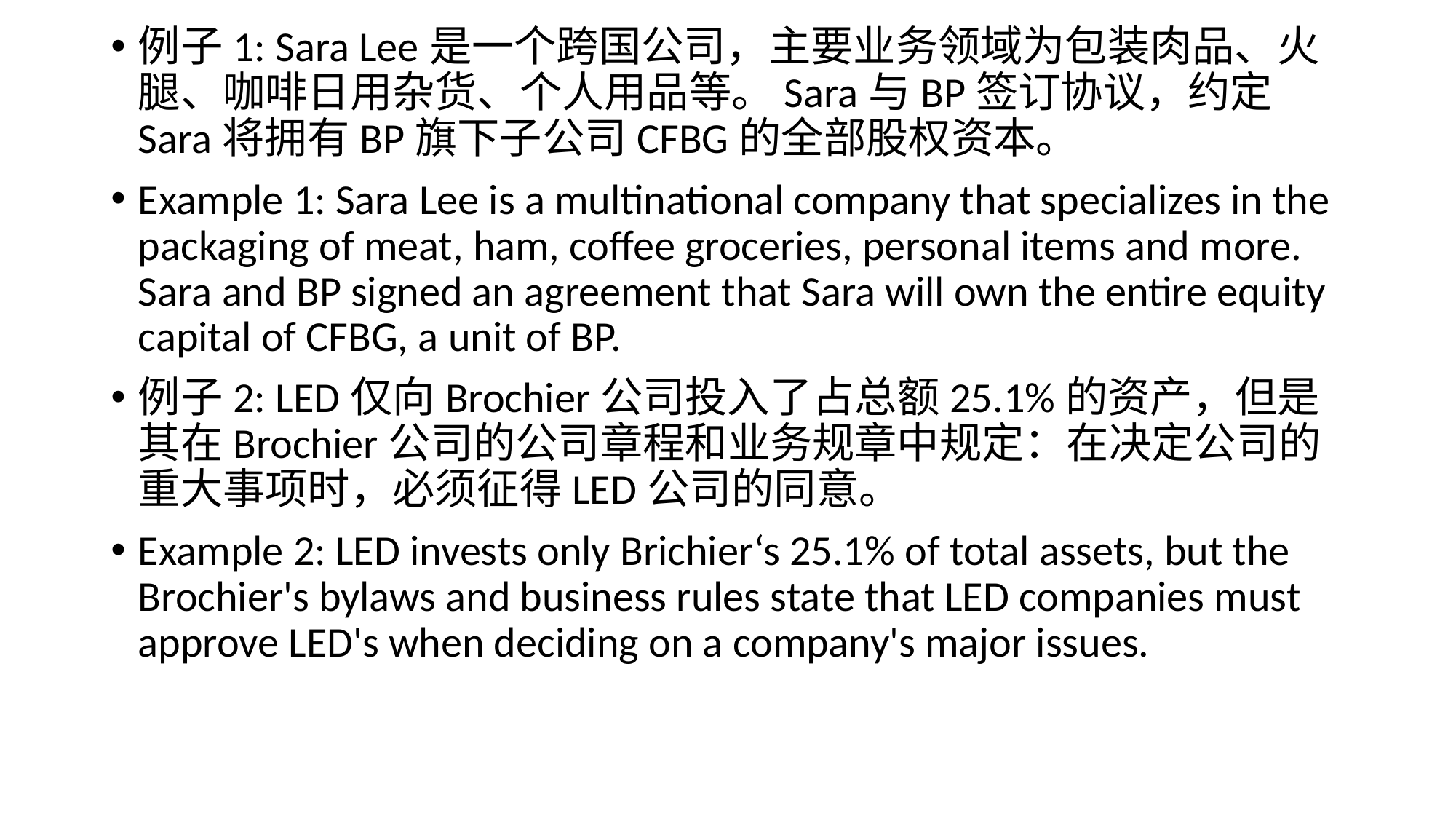

例子1: Sara Lee是一个跨国公司，主要业务领域为包装肉品、火腿、咖啡日用杂货、个人用品等。Sara与BP签订协议，约定Sara将拥有BP旗下子公司CFBG的全部股权资本。
Example 1: Sara Lee is a multinational company that specializes in the packaging of meat, ham, coffee groceries, personal items and more. Sara and BP signed an agreement that Sara will own the entire equity capital of CFBG, a unit of BP.
例子2: LED仅向Brochier公司投入了占总额25.1%的资产，但是其在Brochier公司的公司章程和业务规章中规定：在决定公司的重大事项时，必须征得LED公司的同意。
Example 2: LED invests only Brichier‘s 25.1% of total assets, but the Brochier's bylaws and business rules state that LED companies must approve LED's when deciding on a company's major issues.